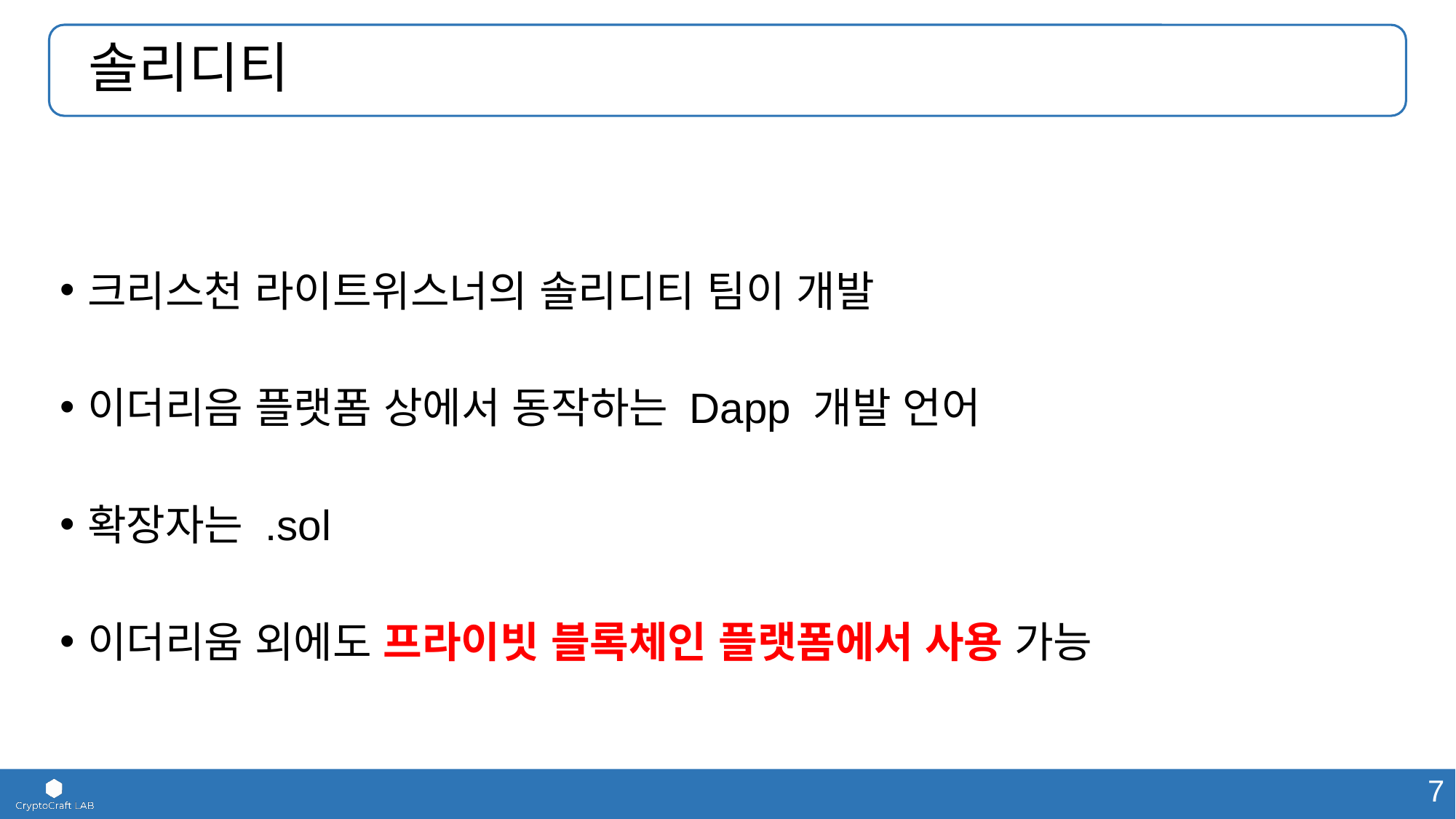

# 솔리디티
크리스천 라이트위스너의 솔리디티 팀이 개발
이더리음 플랫폼 상에서 동작하는 Dapp 개발 언어
확장자는 .sol
이더리움 외에도 프라이빗 블록체인 플랫폼에서 사용 가능